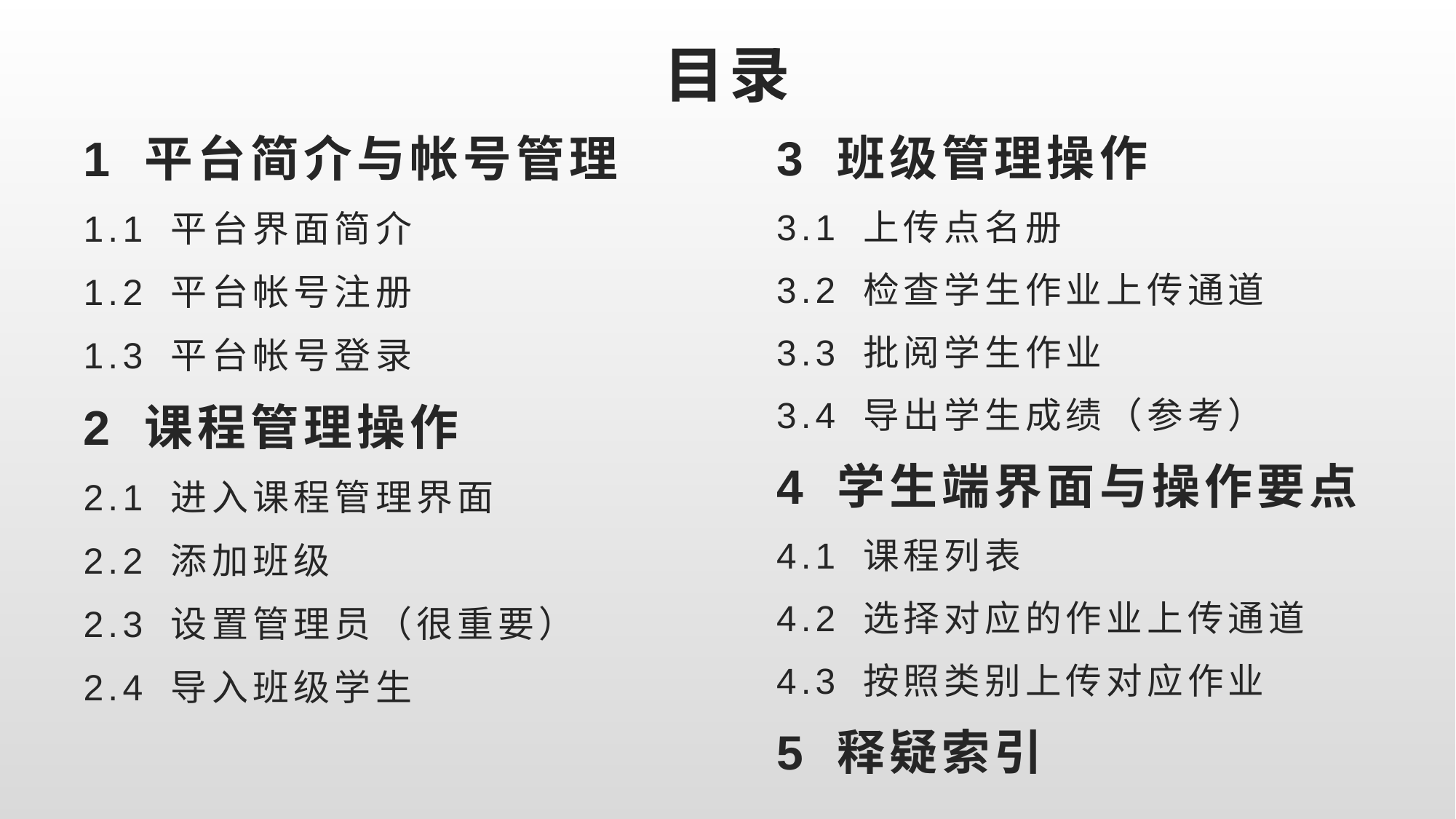

# 目录
1 平台简介与帐号管理
1.1 平台界面简介
1.2 平台帐号注册
1.3 平台帐号登录
2 课程管理操作
2.1 进入课程管理界面
2.2 添加班级
2.3 设置管理员（很重要）
2.4 导入班级学生
3 班级管理操作
3.1 上传点名册
3.2 检查学生作业上传通道
3.3 批阅学生作业
3.4 导出学生成绩（参考）
4 学生端界面与操作要点
4.1 课程列表
4.2 选择对应的作业上传通道
4.3 按照类别上传对应作业
5 释疑索引